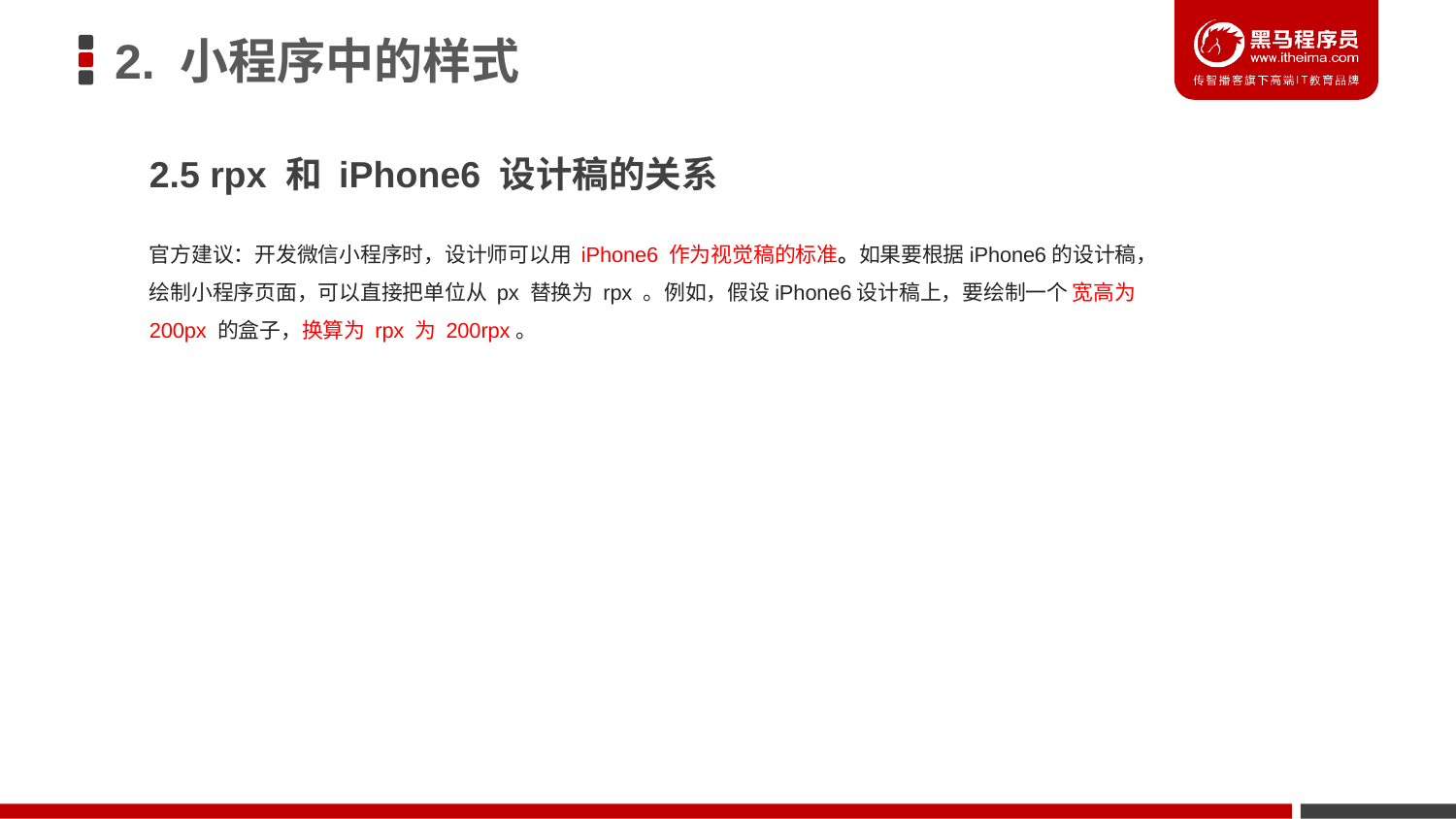

# 2. 小程序中的样式
2.5 rpx 和 iPhone6 设计稿的关系
官方建议：开发微信小程序时，设计师可以用 iPhone6 作为视觉稿的标准。如果要根据iPhone6的设计稿，绘制小程序页面，可以直接把单位从 px 替换为 rpx 。例如，假设iPhone6设计稿上，要绘制一个 宽高为 200px 的盒子，换算为 rpx 为 200rpx。